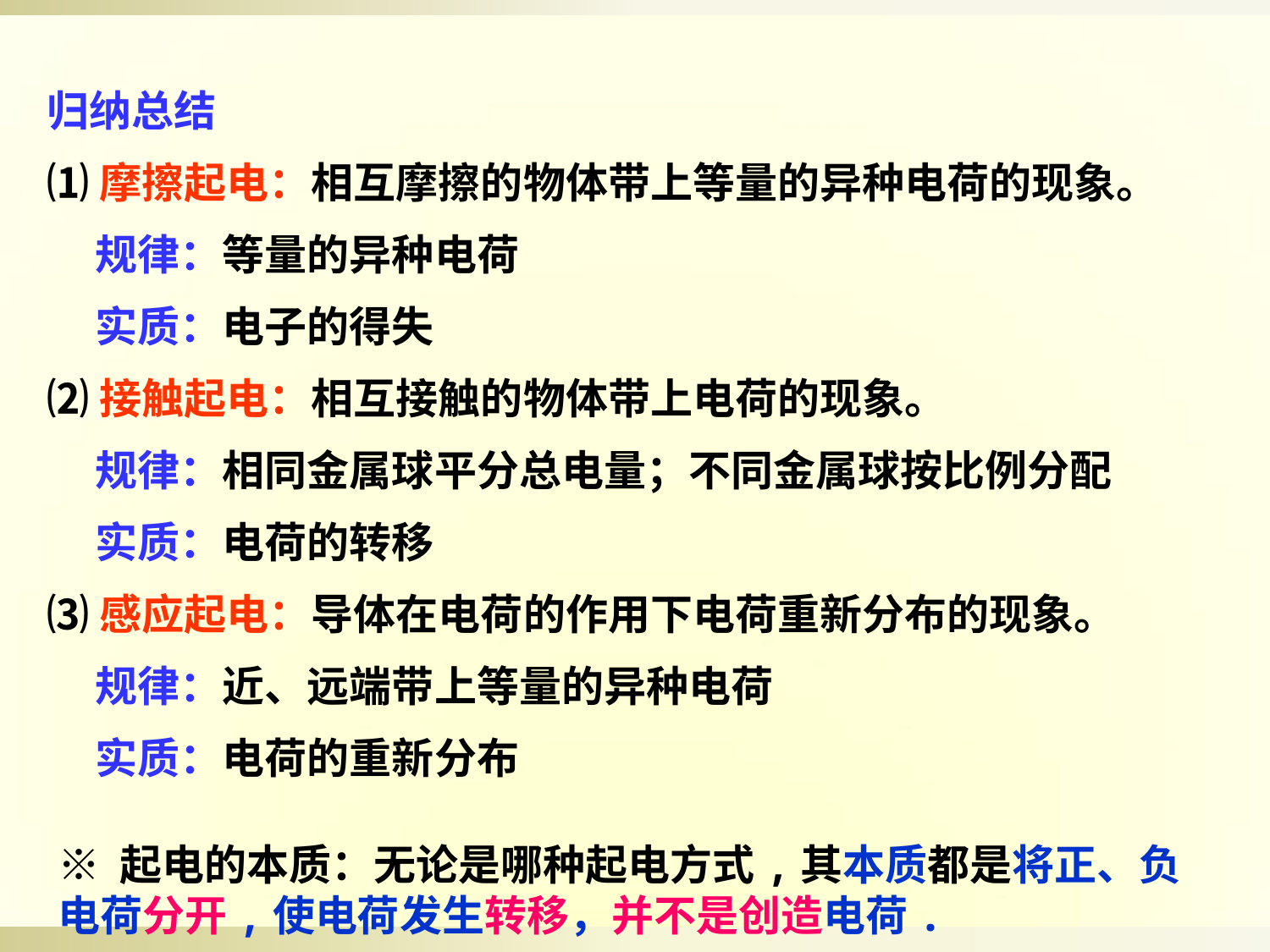

归纳总结
⑴摩擦起电：相互摩擦的物体带上等量的异种电荷的现象。
    规律：等量的异种电荷
    实质：电子的得失
⑵接触起电：相互接触的物体带上电荷的现象。
    规律：相同金属球平分总电量；不同金属球按比例分配
    实质：电荷的转移
⑶感应起电：导体在电荷的作用下电荷重新分布的现象。
    规律：近、远端带上等量的异种电荷
    实质：电荷的重新分布
※ 起电的本质：无论是哪种起电方式,其本质都是将正、负电荷分开,使电荷发生转移，并不是创造电荷.